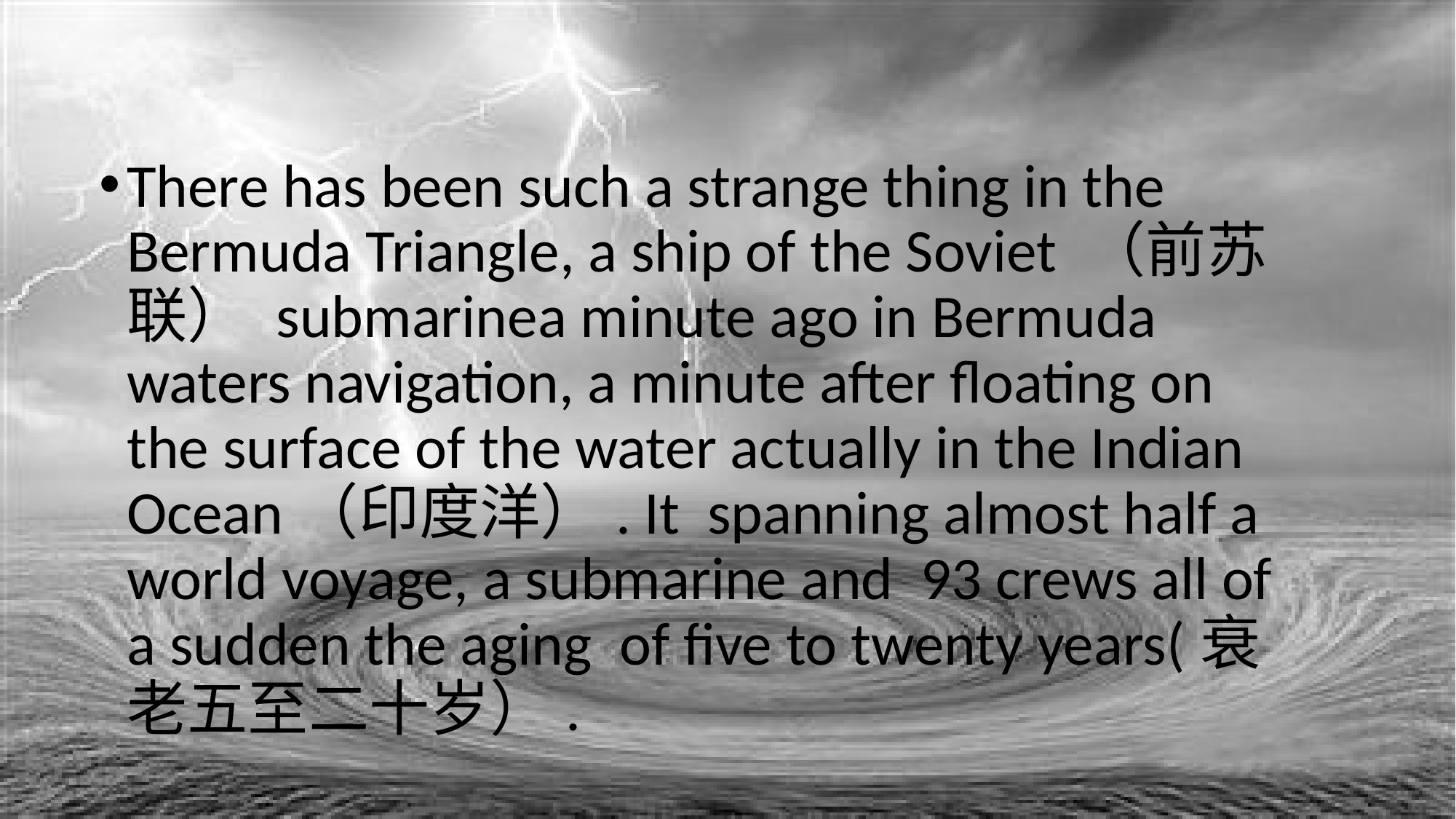

#
There has been such a strange thing in the Bermuda Triangle, a ship of the Soviet （前苏联） submarinea minute ago in Bermuda waters navigation, a minute after floating on the surface of the water actually in the Indian Ocean（印度洋）. It  spanning almost half a world voyage, a submarine and  93 crews all of a sudden the aging  of five to twenty years(衰老五至二十岁）.